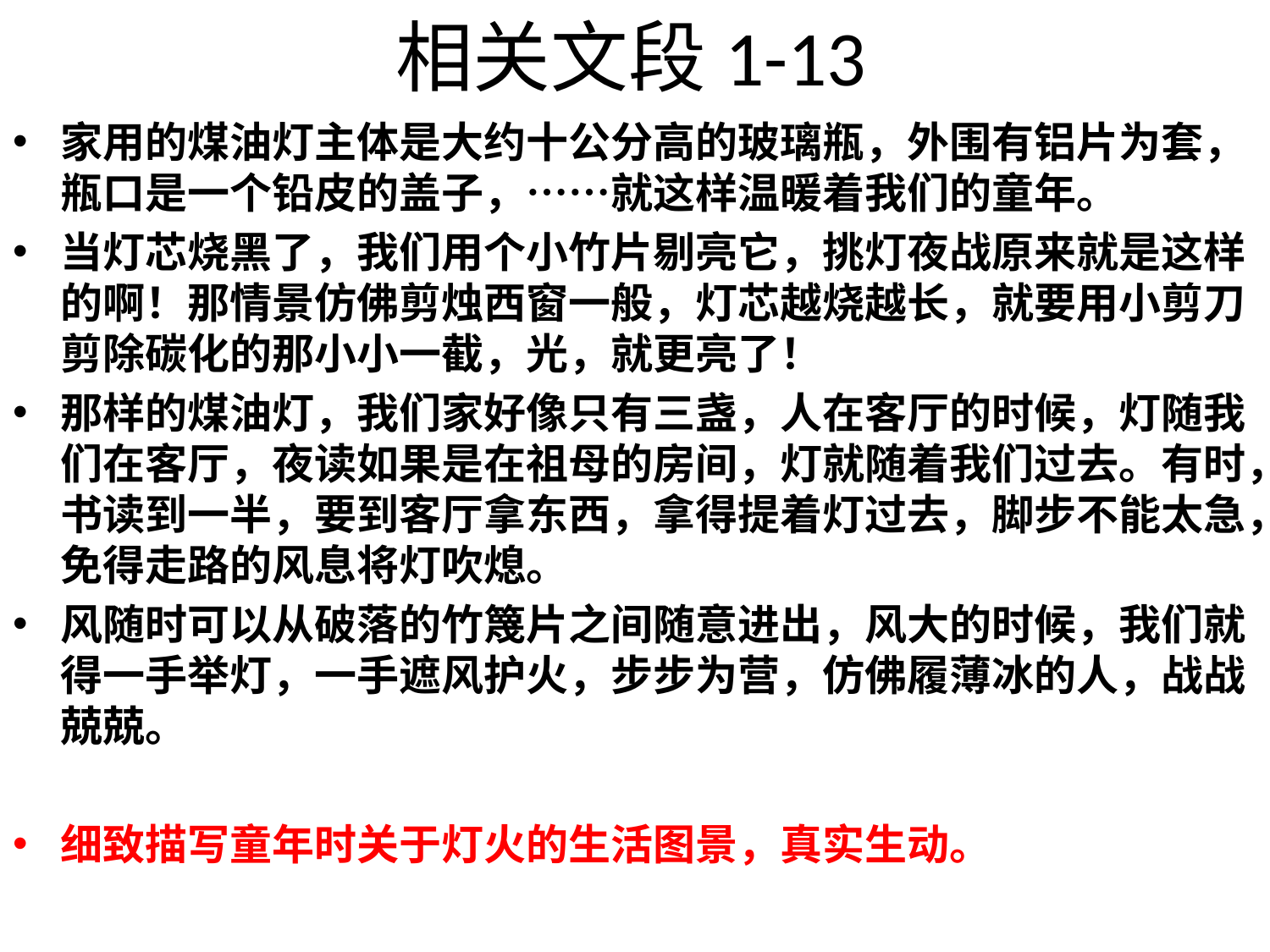

# 相关文段1-13
家用的煤油灯主体是大约十公分高的玻璃瓶，外围有铝片为套，瓶口是一个铅皮的盖子，……就这样温暖着我们的童年。
当灯芯烧黑了，我们用个小竹片剔亮它，挑灯夜战原来就是这样的啊！那情景仿佛剪烛西窗一般，灯芯越烧越长，就要用小剪刀剪除碳化的那小小一截，光，就更亮了！
那样的煤油灯，我们家好像只有三盏，人在客厅的时候，灯随我们在客厅，夜读如果是在祖母的房间，灯就随着我们过去。有时，书读到一半，要到客厅拿东西，拿得提着灯过去，脚步不能太急，免得走路的风息将灯吹熄。
风随时可以从破落的竹篾片之间随意进出，风大的时候，我们就得一手举灯，一手遮风护火，步步为营，仿佛履薄冰的人，战战兢兢。

细致描写童年时关于灯火的生活图景，真实生动。